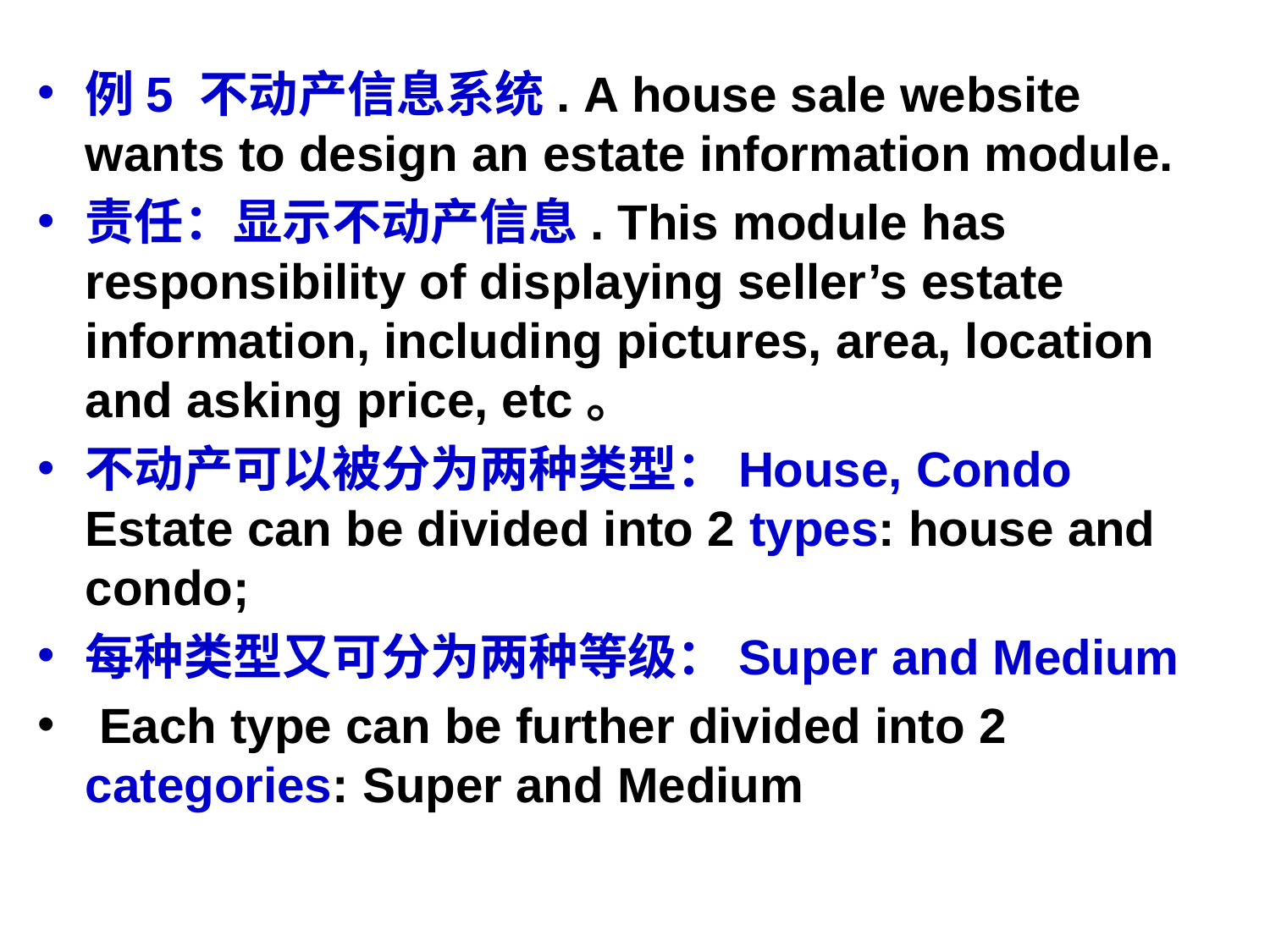

例5 不动产信息系统. A house sale website wants to design an estate information module.
责任：显示不动产信息. This module has responsibility of displaying seller’s estate information, including pictures, area, location and asking price, etc。
不动产可以被分为两种类型：House, Condo Estate can be divided into 2 types: house and condo;
每种类型又可分为两种等级：Super and Medium
 Each type can be further divided into 2 categories: Super and Medium